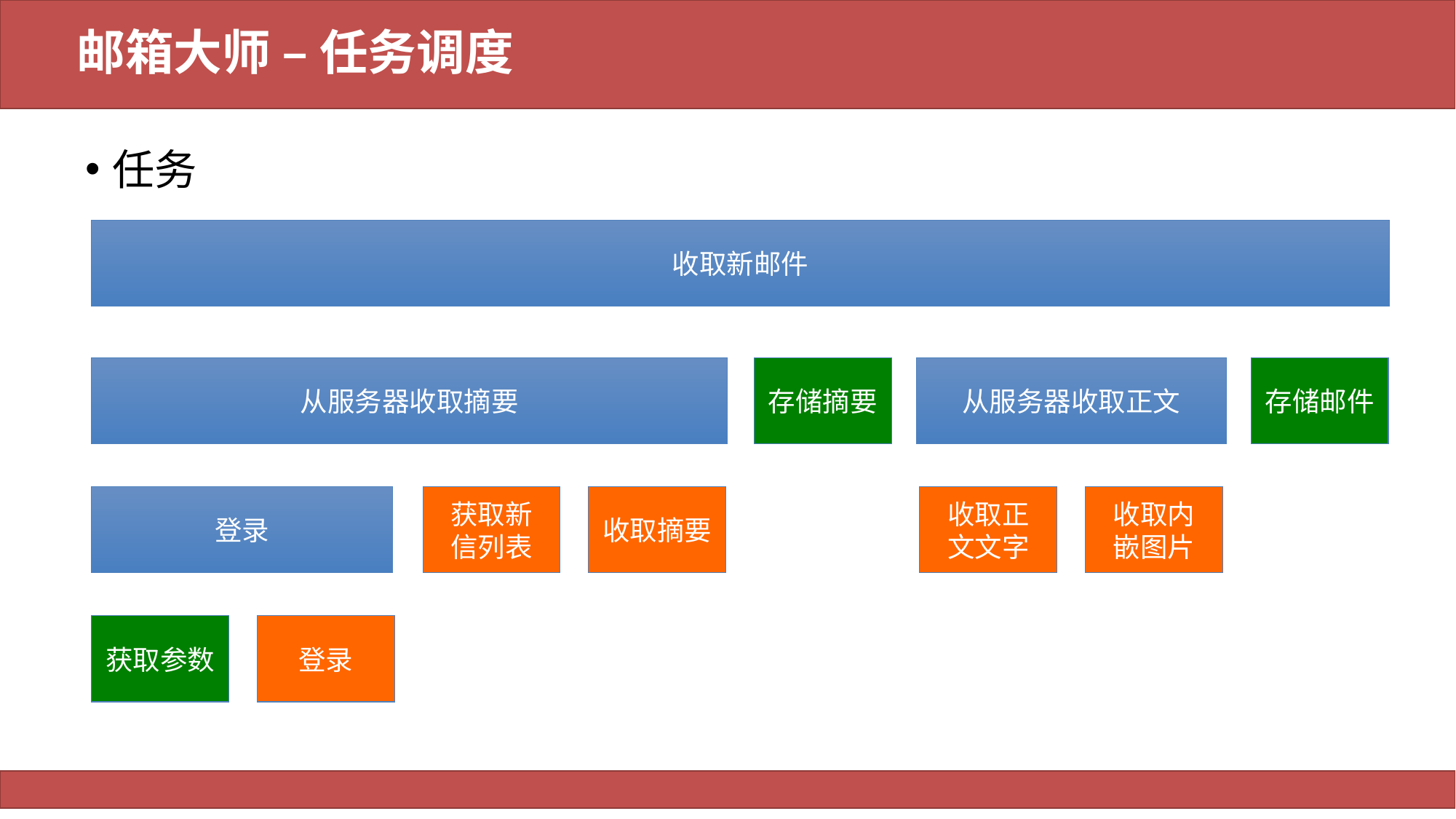

# 邮箱大师 – 任务调度
任务

收取新邮件
从服务器收取摘要
存储摘要
从服务器收取正文
存储邮件
登录
获取新
信列表
收取摘要
收取正
文文字
收取内
嵌图片
获取参数
登录